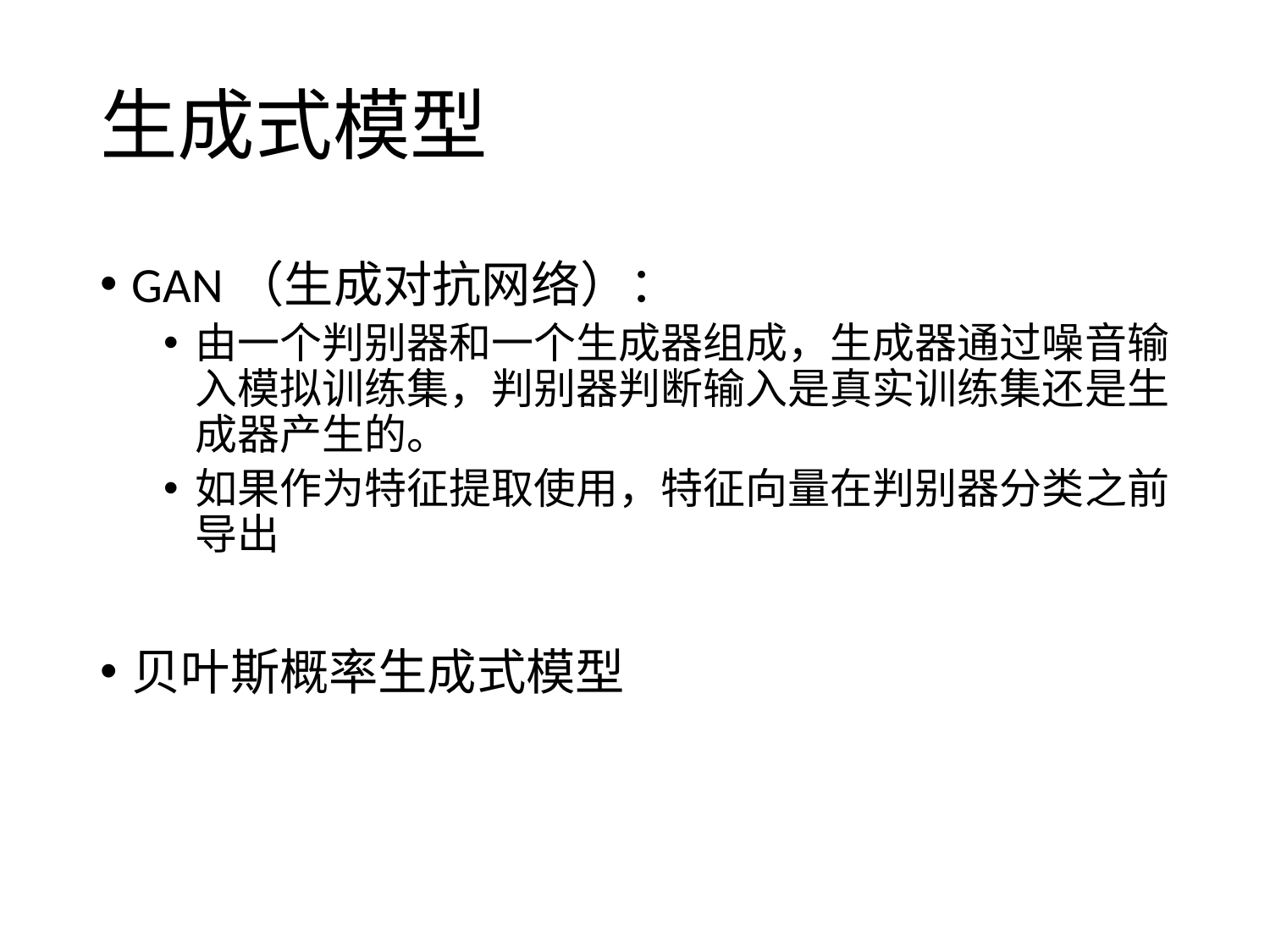

# 生成式模型
GAN（生成对抗网络）：
由一个判别器和一个生成器组成，生成器通过噪音输入模拟训练集，判别器判断输入是真实训练集还是生成器产生的。
如果作为特征提取使用，特征向量在判别器分类之前导出

贝叶斯概率生成式模型